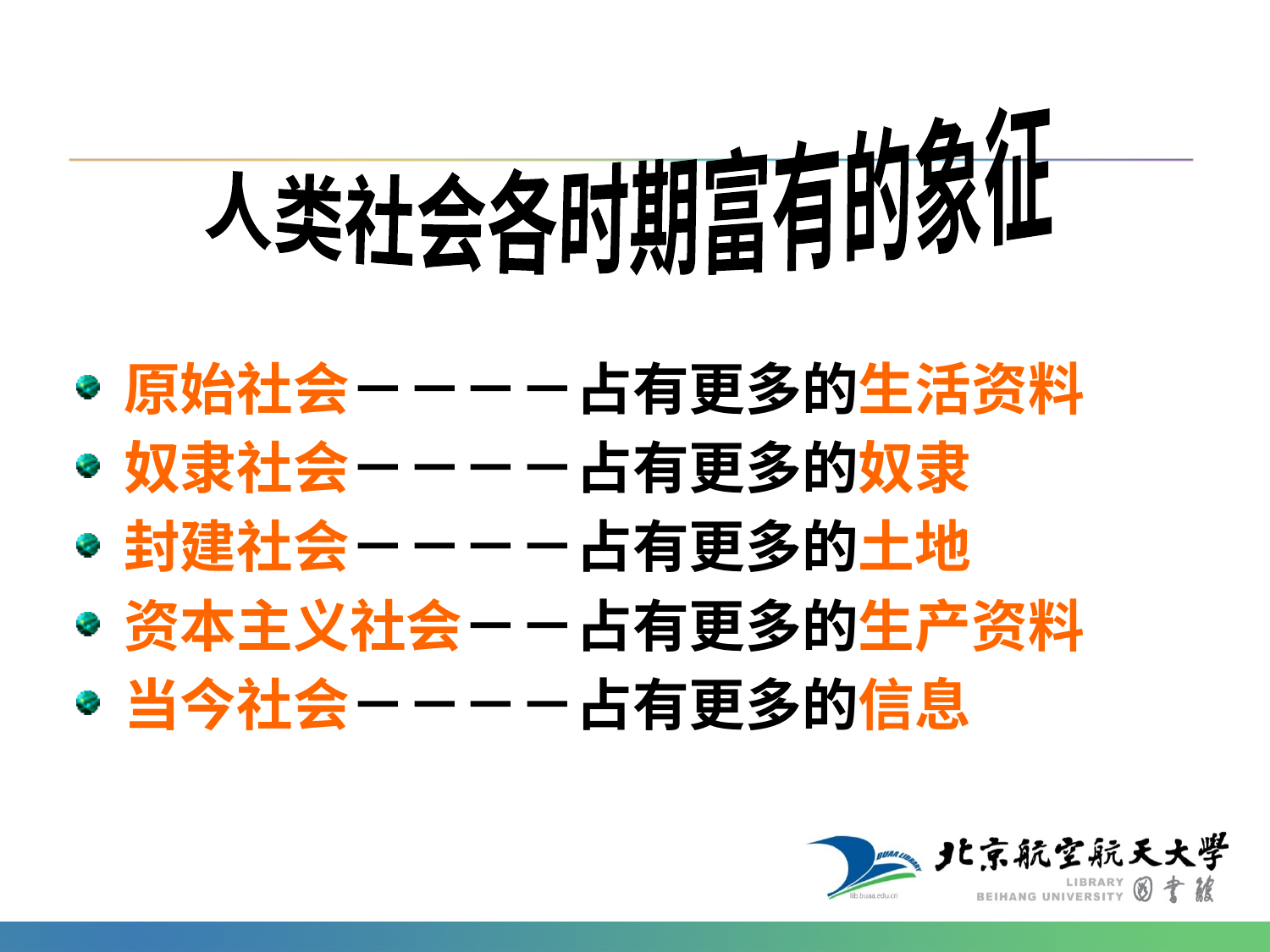

人类社会各时期富有的象征
原始社会－－－－占有更多的生活资料
奴隶社会－－－－占有更多的奴隶
封建社会－－－－占有更多的土地
资本主义社会－－占有更多的生产资料
当今社会－－－－占有更多的信息